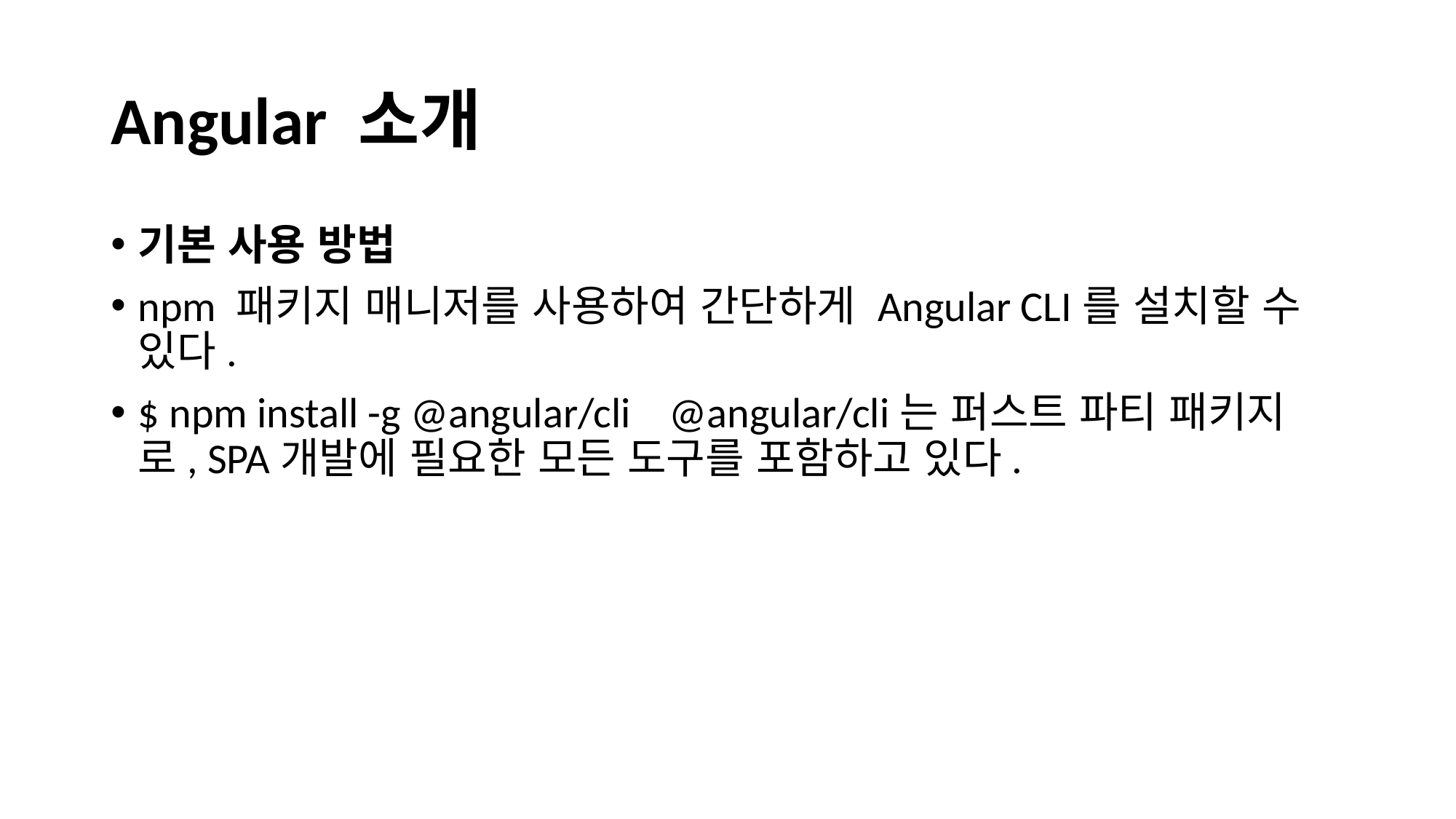

# Angular 소개
기본 사용 방법
npm 패키지 매니저를 사용하여 간단하게 Angular CLI를 설치할 수 있다.
$ npm install -g @angular/cli    @angular/cli는 퍼스트 파티 패키지로, SPA개발에 필요한 모든 도구를 포함하고 있다.